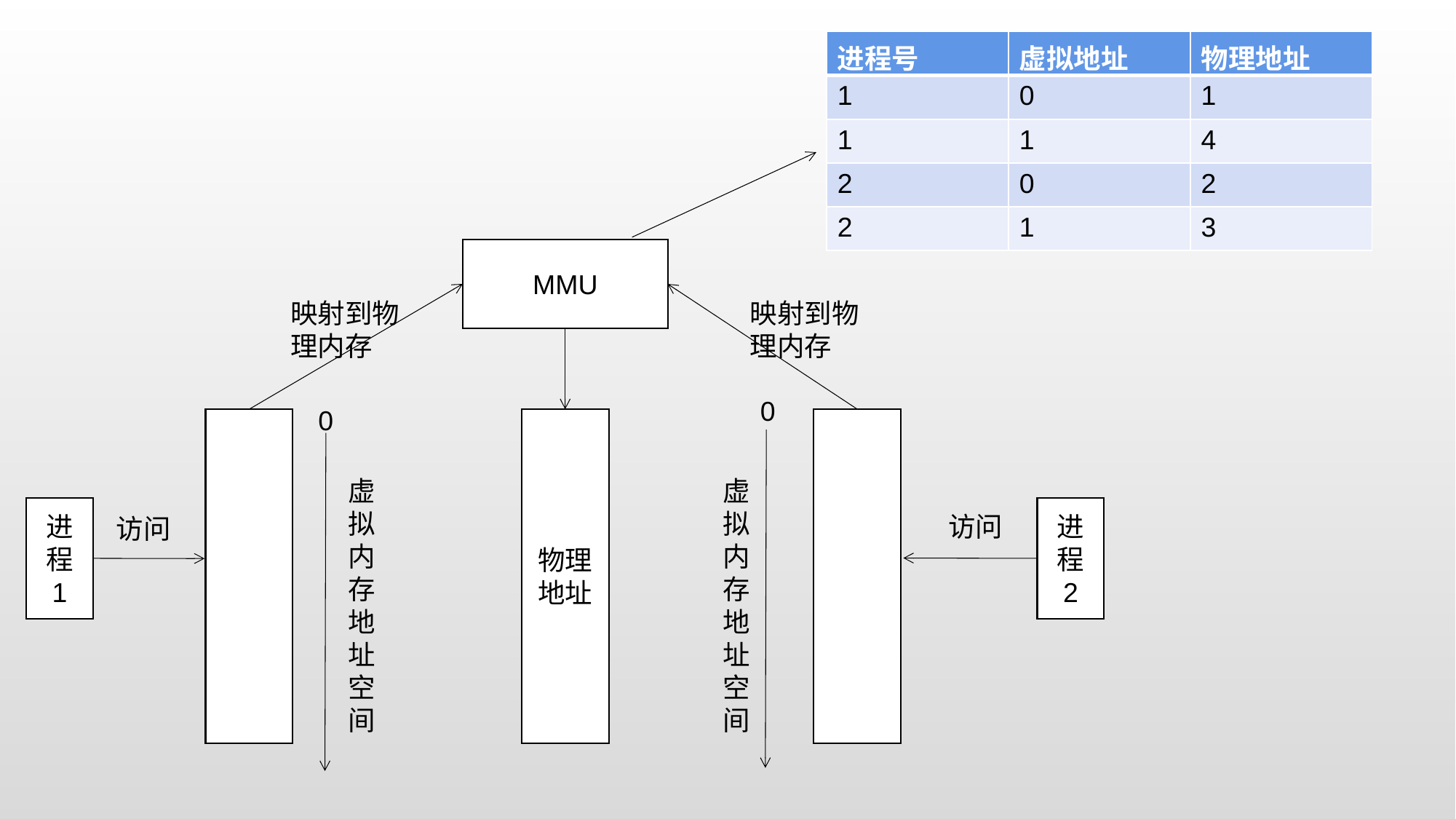

| 进程号 | 虚拟地址 | 物理地址 |
| --- | --- | --- |
| 1 | 0 | 1 |
| 1 | 1 | 4 |
| 2 | 0 | 2 |
| 2 | 1 | 3 |
MMU
映射到物理内存
映射到物理内存
0
0

物理地址

虚拟内存地址空间
虚拟内存地址空间
进程
1
进程
2
访问
访问